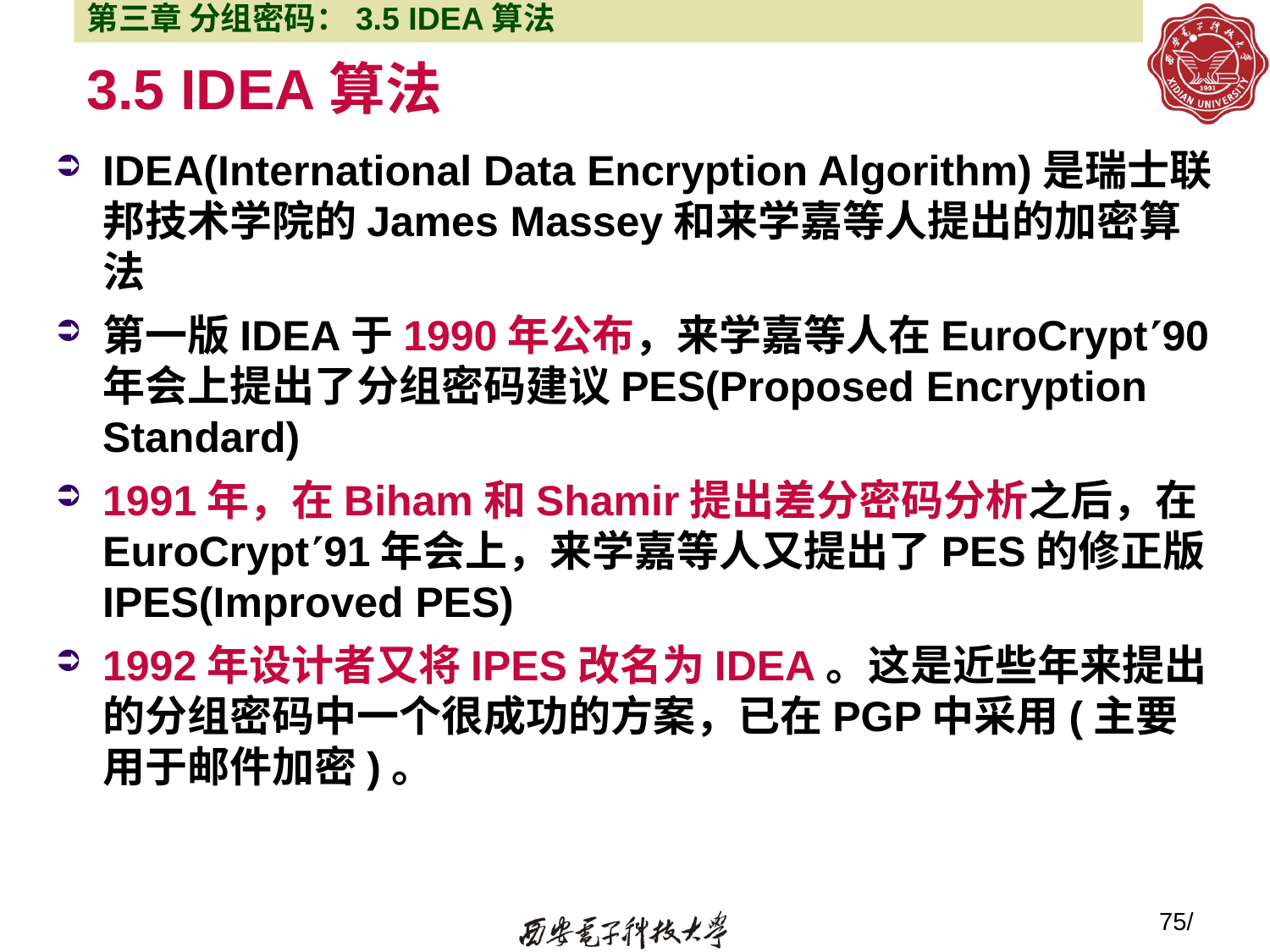

第三章 分组密码：3.5 IDEA算法
# 3.5 IDEA算法
IDEA(International Data Encryption Algorithm)是瑞士联邦技术学院的James Massey和来学嘉等人提出的加密算法
第一版IDEA于1990年公布，来学嘉等人在EuroCrypt′90年会上提出了分组密码建议PES(Proposed Encryption Standard)
1991年，在Biham和Shamir提出差分密码分析之后，在EuroCrypt′91年会上，来学嘉等人又提出了PES的修正版IPES(Improved PES)
1992年设计者又将IPES改名为IDEA。这是近些年来提出的分组密码中一个很成功的方案，已在PGP中采用(主要用于邮件加密)。

75/